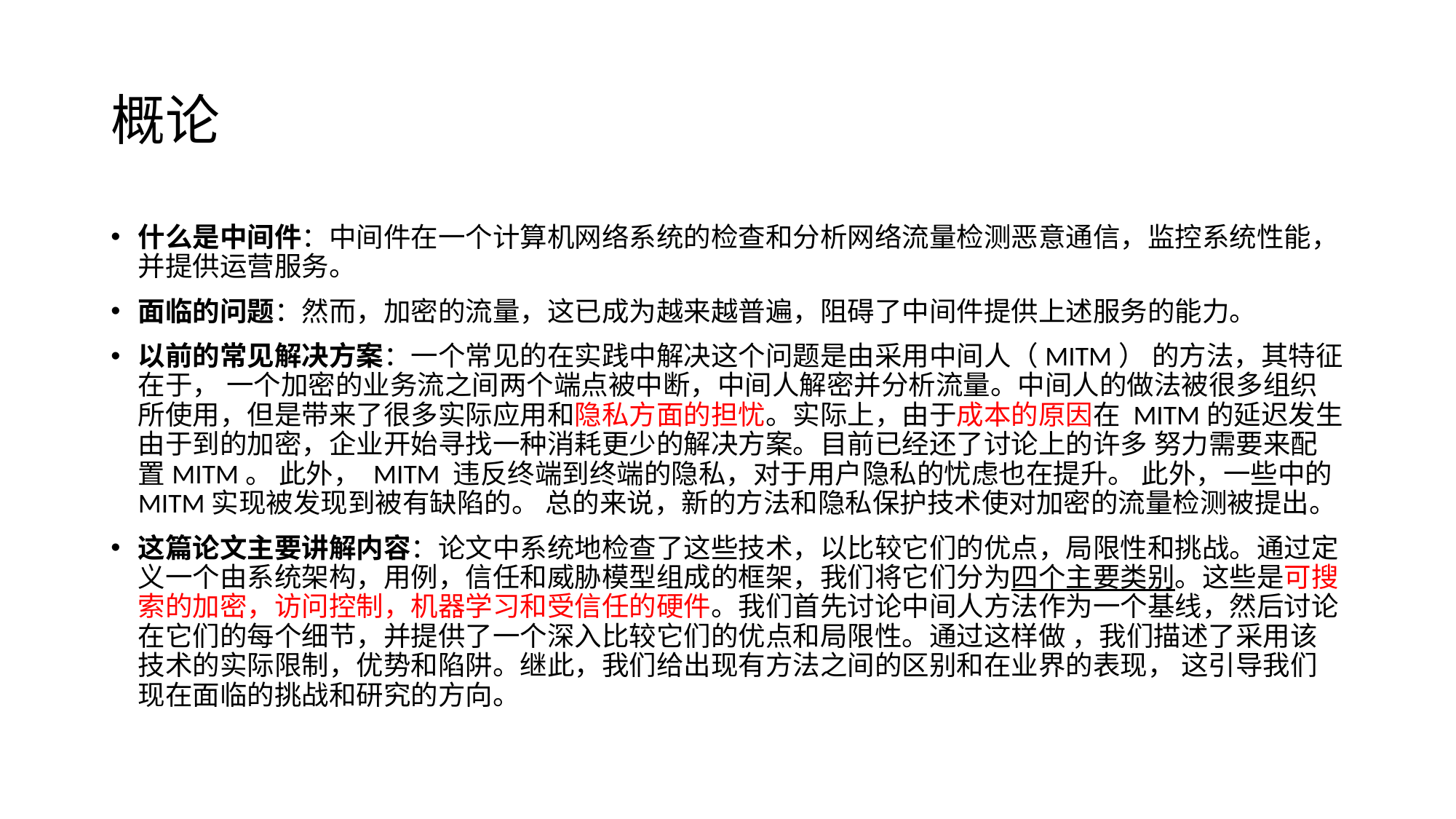

# 概论
什么是中间件：中间件在一个计算机网络系统的检查和分析网络流量检测恶意通信，监控系统性能，并提供运营服务。
面临的问题：然而，加密的流量，这已成为越来越普遍，阻碍了中间件提供上述服务的能力。
以前的常见解决方案：一个常见的在实践中解决这个问题是由采用中间人（MITM） 的方法，其特征在于， 一个加密的业务流之间两个端点被中断，中间人解密并分析流量。中间人的做法被很多组织所使用，但是带来了很多实际应用和隐私方面的担忧。实际上，由于成本的原因在 MITM的延迟发生由于到的加密，企业开始寻找一种消耗更少的解决方案。目前已经还了讨论上的许多 努力需要来配置MITM。 此外， MITM 违反终端到终端的隐私，对于用户隐私的忧虑也在提升。 此外，一些中的MITM实现被发现到被有缺陷的。 总的来说，新的方法和隐私保护技术使对加密的流量检测被提出。
这篇论文主要讲解内容：论文中系统地检查了这些技术，以比较它们的优点，局限性和挑战。通过定义一个由系统架构，用例，信任和威胁模型组成的框架，我们将它们分为四个主要类别。这些是可搜索的加密，访问控制，机器学习和受信任的硬件。我们首先讨论中间人方法作为一个基线，然后讨论在它们的每个细节，并提供了一个深入比较它们的优点和局限性。通过这样做 ，我们描述了采用该技术的实际限制，优势和陷阱。继此，我们给出现有方法之间的区别和在业界的表现， 这引导我们现在面临的挑战和研究的方向。